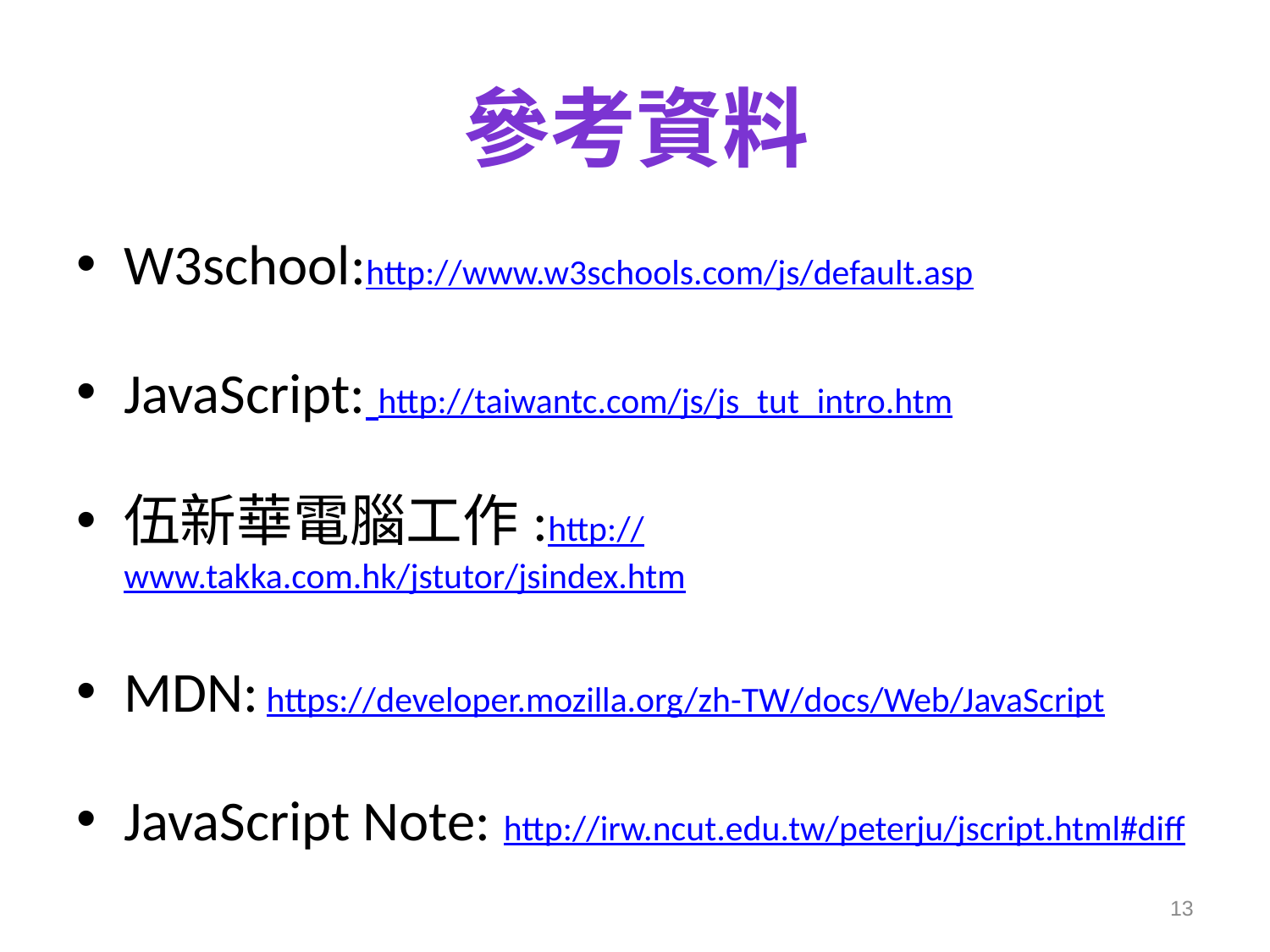

# 參考資料
W3school:http://www.w3schools.com/js/default.asp

JavaScript: http://taiwantc.com/js/js_tut_intro.htm

伍新華電腦工作:http://www.takka.com.hk/jstutor/jsindex.htm

MDN: https://developer.mozilla.org/zh-TW/docs/Web/JavaScript

JavaScript Note: http://irw.ncut.edu.tw/peterju/jscript.html#diff

13